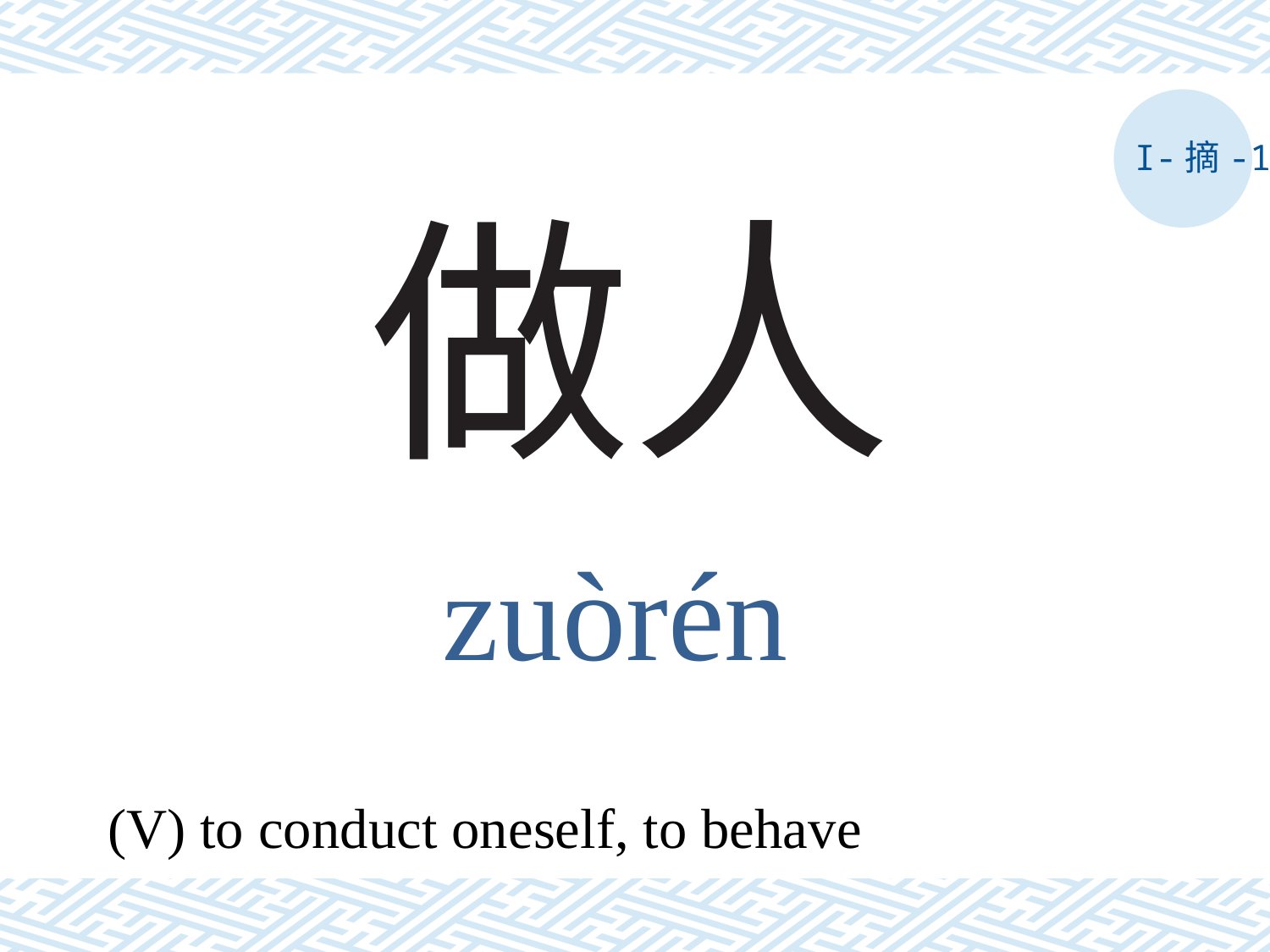

I-摘-1

# 做人
zuòrén
(V) to conduct oneself, to behave